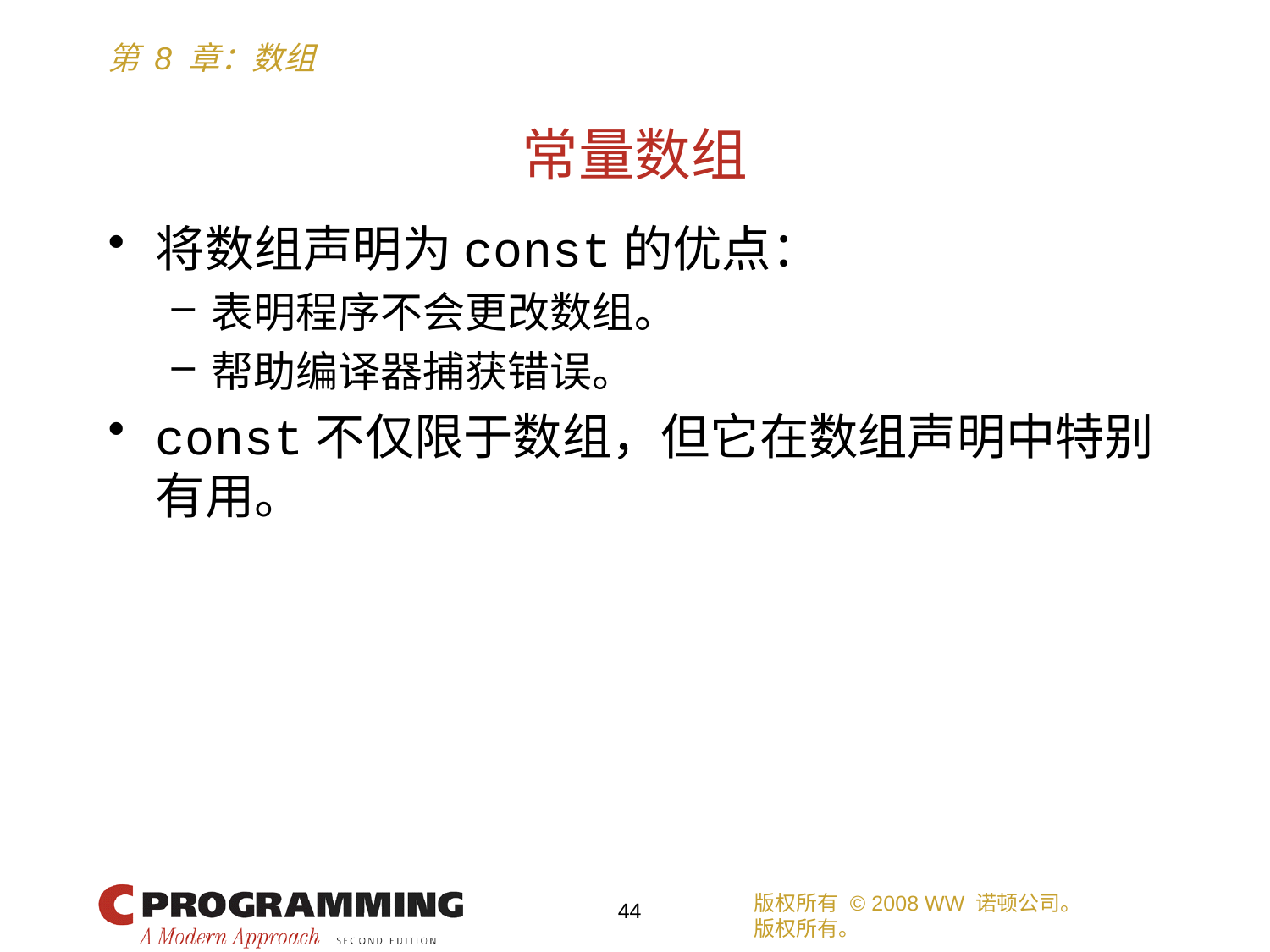

# 常量数组
将数组声明为const的优点：
表明程序不会更改数组。
帮助编译器捕获错误。
const不仅限于数组，但它在数组声明中特别有用。
版权所有 © 2008 WW 诺顿公司。
版权所有。
44